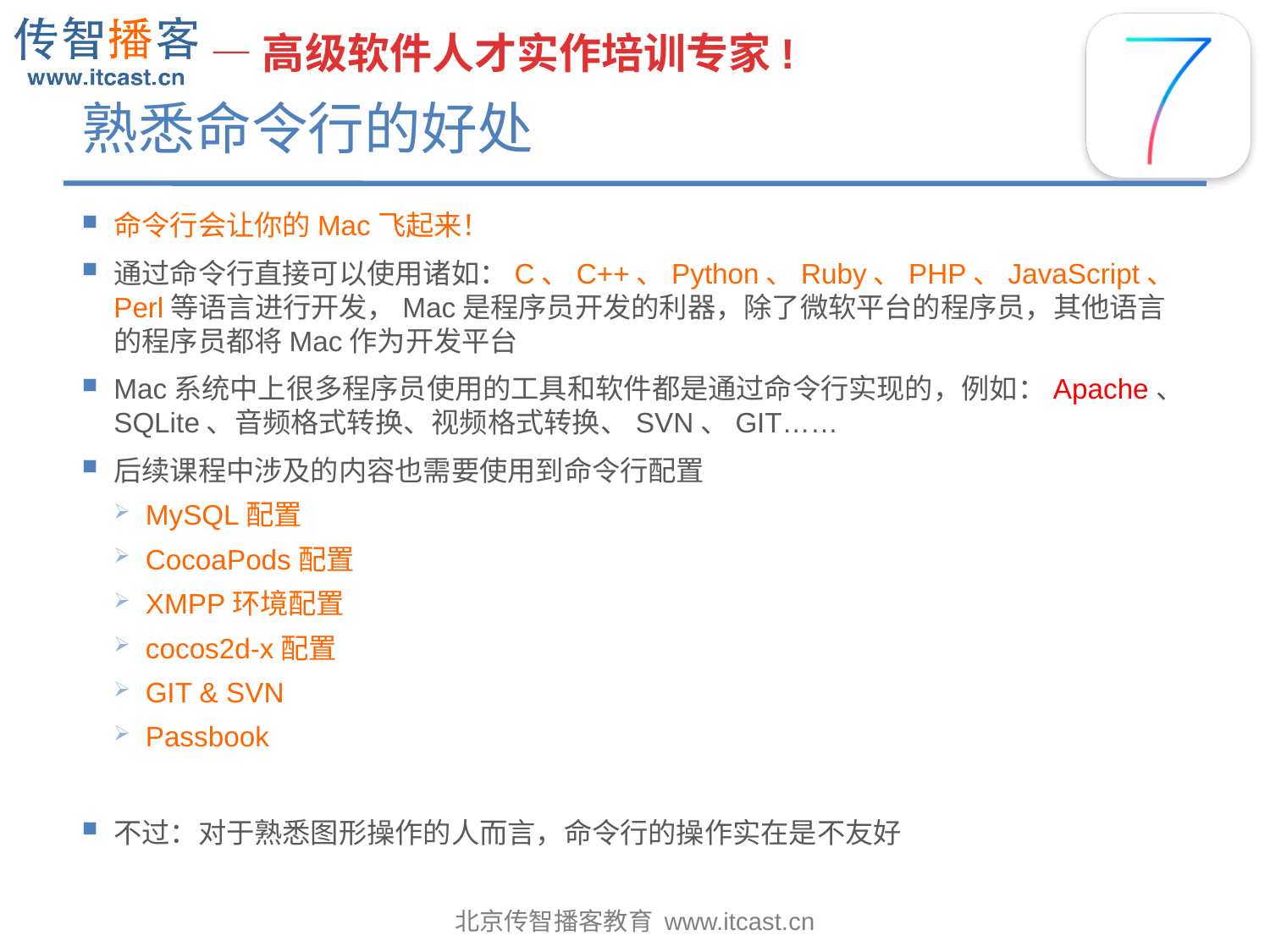

# 熟悉命令行的好处
命令行会让你的Mac飞起来！
通过命令行直接可以使用诸如：C、C++、Python、Ruby、PHP、JavaScript、Perl等语言进行开发，Mac是程序员开发的利器，除了微软平台的程序员，其他语言的程序员都将Mac作为开发平台
Mac系统中上很多程序员使用的工具和软件都是通过命令行实现的，例如：Apache、SQLite、音频格式转换、视频格式转换、SVN、GIT……
后续课程中涉及的内容也需要使用到命令行配置
MySQL配置
CocoaPods配置
XMPP环境配置
cocos2d-x配置
GIT & SVN
Passbook

不过：对于熟悉图形操作的人而言，命令行的操作实在是不友好